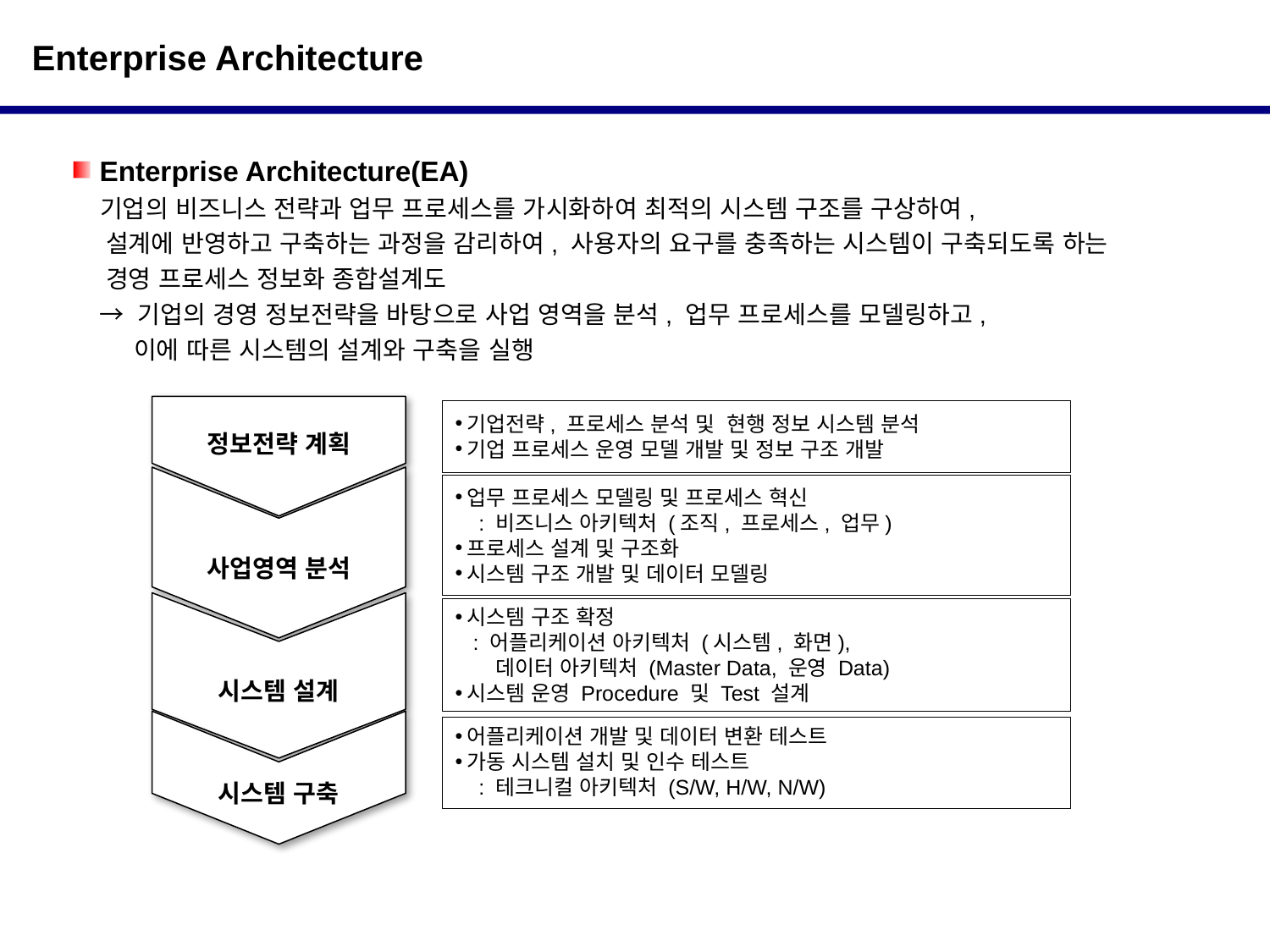

Enterprise Architecture

 Enterprise Architecture(EA)
    기업의 비즈니스 전략과 업무 프로세스를 가시화하여 최적의 시스템 구조를 구상하여,
    설계에 반영하고 구축하는 과정을 감리하여, 사용자의 요구를 충족하는 시스템이 구축되도록 하는
    경영 프로세스 정보화 종합설계도
    → 기업의 경영 정보전략을 바탕으로 사업 영역을 분석, 업무 프로세스를 모델링하고,
        이에 따른 시스템의 설계와 구축을 실행
정보전략 계획
기업전략, 프로세스 분석 및  현행 정보 시스템 분석
기업 프로세스 운영 모델 개발 및 정보 구조 개발

사업영역 분석
업무 프로세스 모델링 및 프로세스 혁신
    : 비즈니스 아키텍처 (조직, 프로세스, 업무)
프로세스 설계 및 구조화
시스템 구조 개발 및 데이터 모델링

시스템 설계
시스템 구조 확정
   : 어플리케이션 아키텍처 (시스템, 화면),
      데이터 아키텍처 (Master Data, 운영 Data)
시스템 운영 Procedure 및 Test 설계

시스템 구축
어플리케이션 개발 및 데이터 변환 테스트
가동 시스템 설치 및 인수 테스트
    : 테크니컬 아키텍처 (S/W, H/W, N/W)